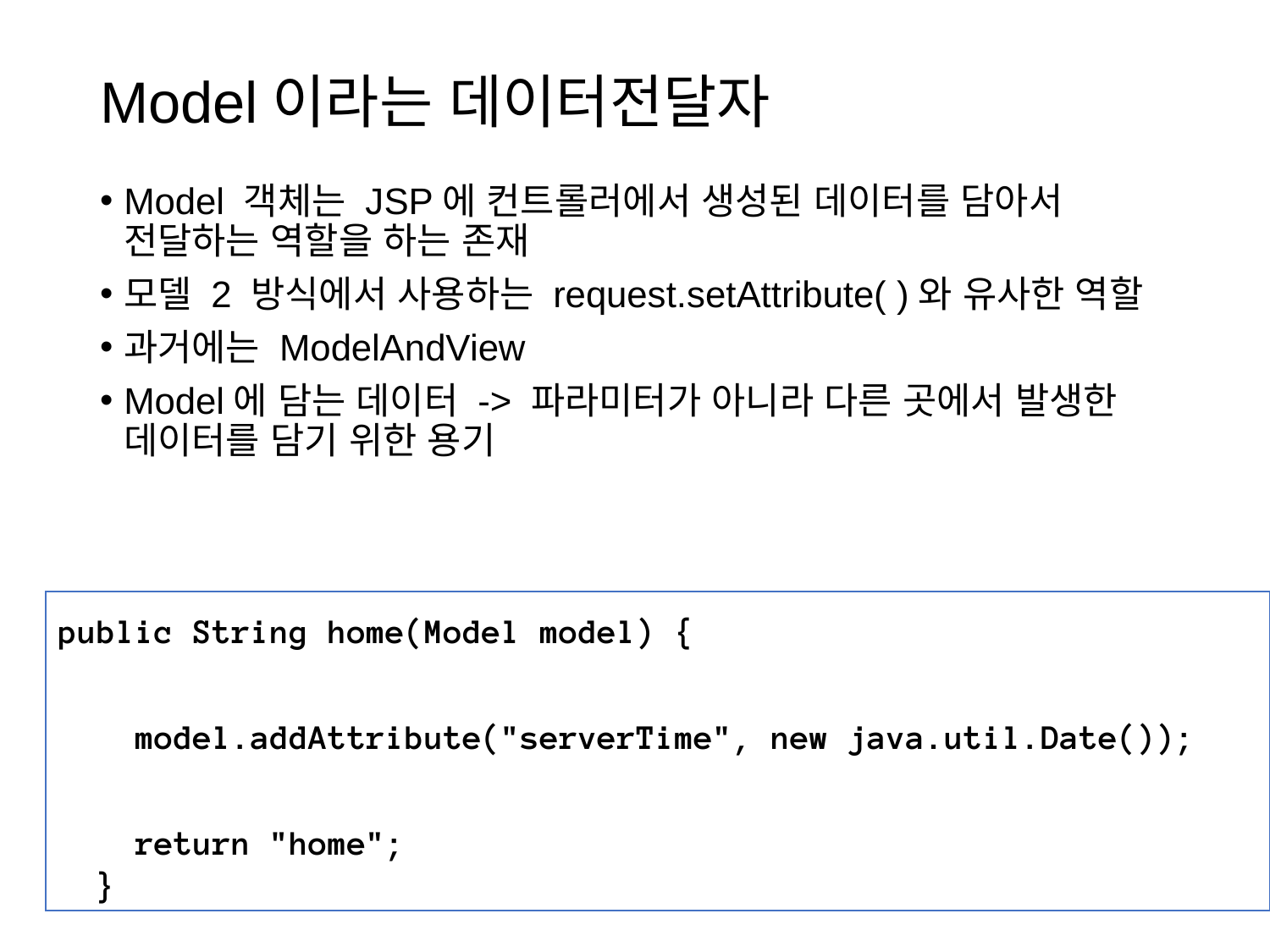

# Model이라는 데이터전달자
Model 객체는 JSP에 컨트롤러에서 생성된 데이터를 담아서 전달하는 역할을 하는 존재
모델 2 방식에서 사용하는 request.setAttribute( )와 유사한 역할
과거에는 ModelAndView
Model에 담는 데이터 -> 파라미터가 아니라 다른 곳에서 발생한 데이터를 담기 위한 용기
public String home(Model model) {

    model.addAttribute("serverTime", new java.util.Date());

    return "home";
  }